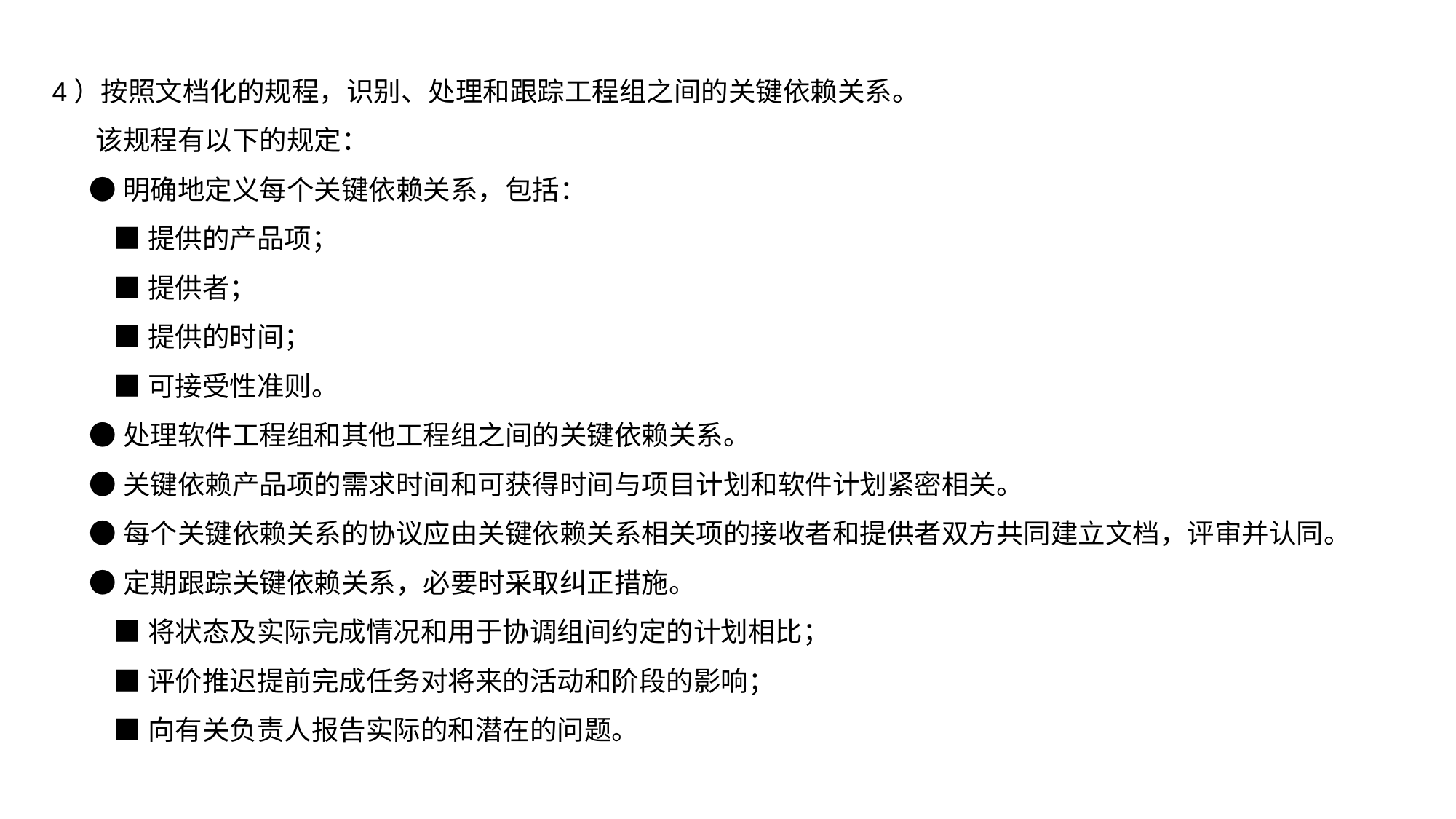

4）按照文档化的规程，识别、处理和跟踪工程组之间的关键依赖关系。
      该规程有以下的规定：
      ●明确地定义每个关键依赖关系，包括：
          ■提供的产品项；
          ■提供者；
          ■提供的时间；
          ■可接受性准则。
      ●处理软件工程组和其他工程组之间的关键依赖关系。
      ●关键依赖产品项的需求时间和可获得时间与项目计划和软件计划紧密相关。
      ●每个关键依赖关系的协议应由关键依赖关系相关项的接收者和提供者双方共同建立文档，评审并认同。
      ●定期跟踪关键依赖关系，必要时采取纠正措施。
          ■将状态及实际完成情况和用于协调组间约定的计划相比；
          ■评价推迟提前完成任务对将来的活动和阶段的影响；
          ■向有关负责人报告实际的和潜在的问题。